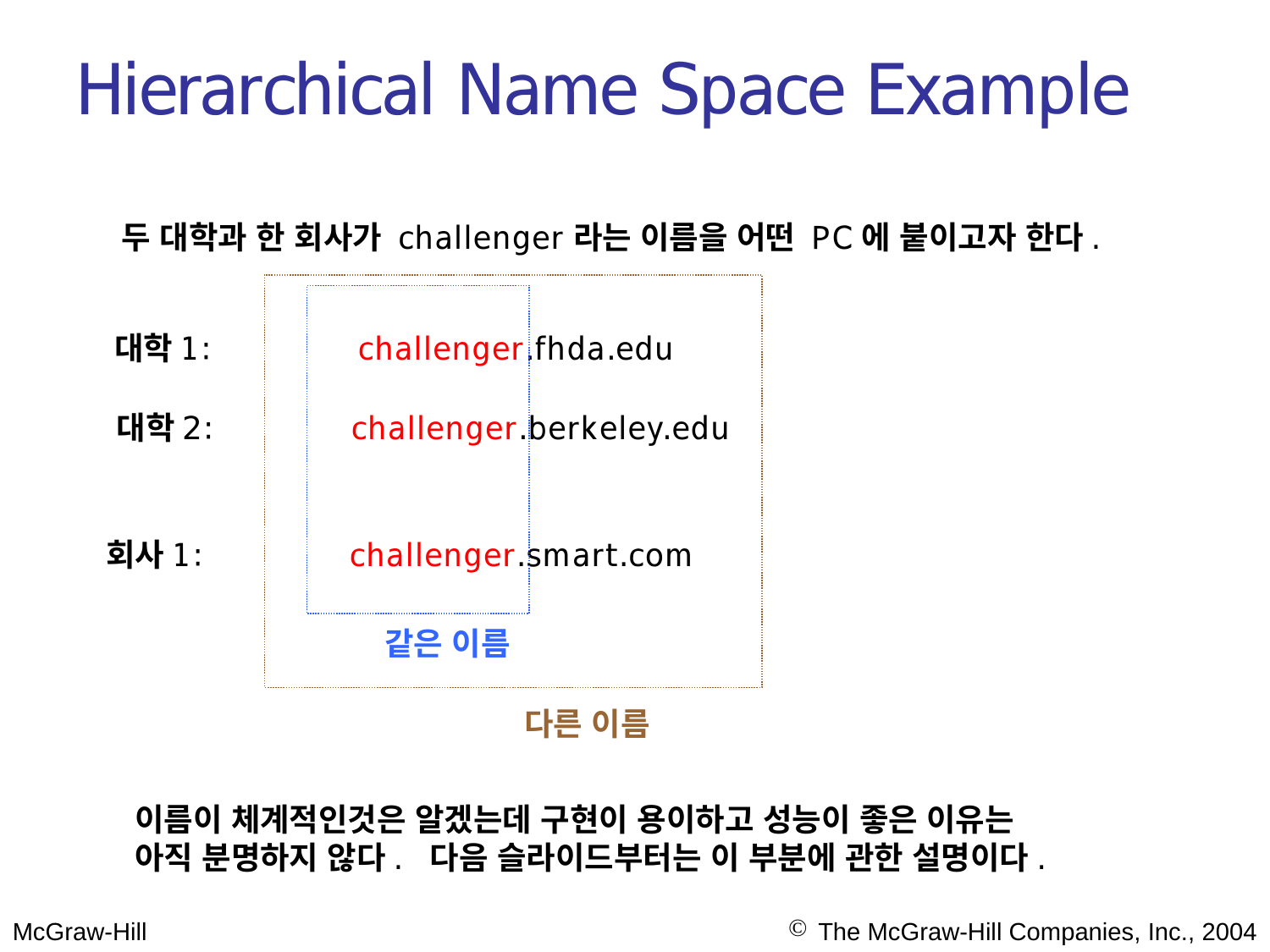

# Hierarchical Name Space Example
두 대학과 한 회사가 challenger라는 이름을 어떤 PC에 붙이고자 한다.

대학1:
 challenger.fhda.edu
대학2:
 challenger.berkeley.edu
회사1:
 challenger.smart.com
같은 이름
다른 이름
이름이 체계적인것은 알겠는데 구현이 용이하고 성능이 좋은 이유는
아직 분명하지 않다.  다음 슬라이드부터는 이 부분에 관한 설명이다.